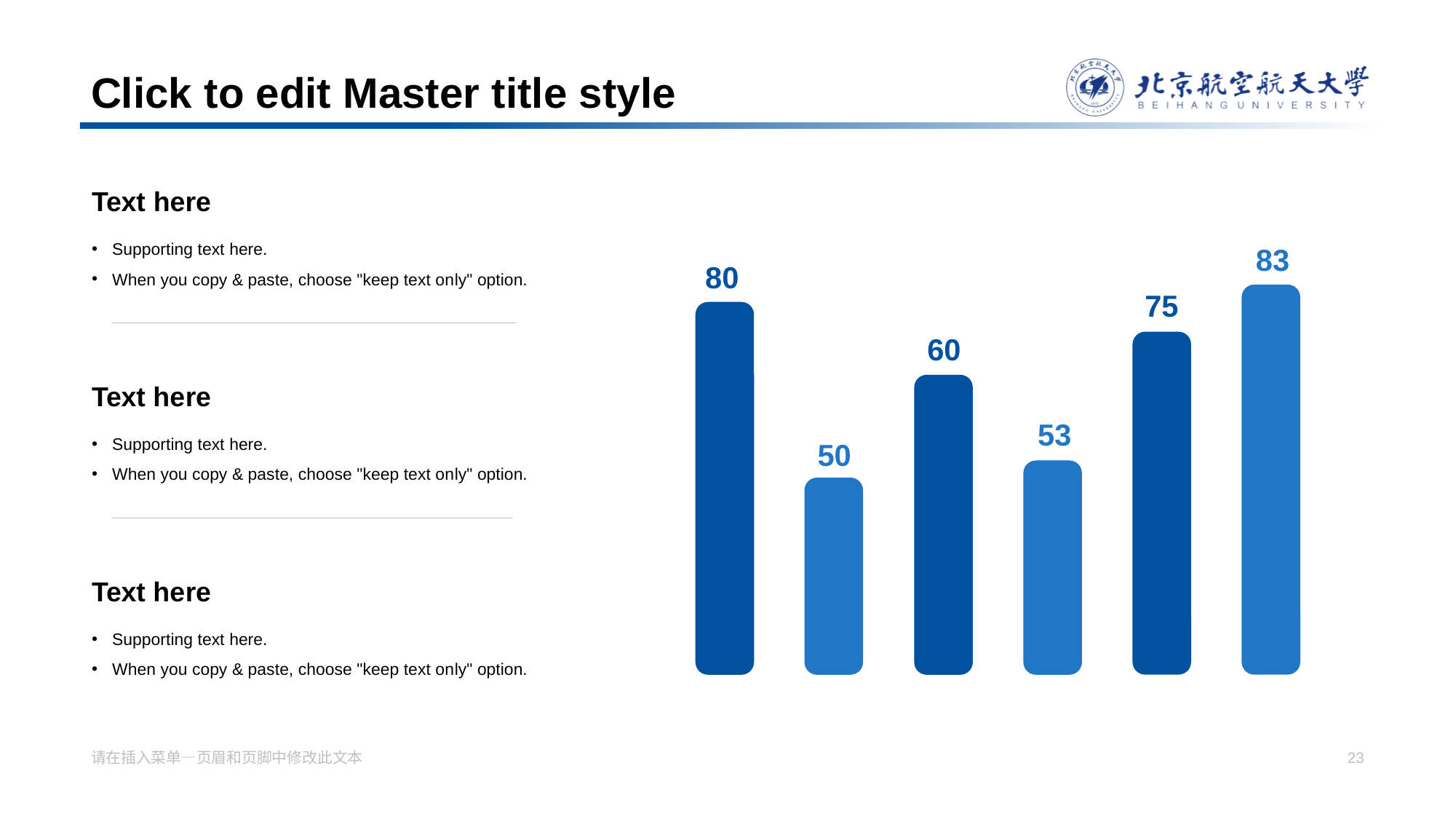

# Click to edit Master title style
Text  here
Supporting text here.
When you copy & paste, choose "keep text on ly" option.
83
 80
 75

 60

Text he re

53
Supporting text here.
When you copy & paste, choose "keep text on ly" option.
50

Text he re
Supporting text here.
When you copy & paste, choose "keep text on ly" option.
请在插入菜单—页眉和页脚中修改此文本
23